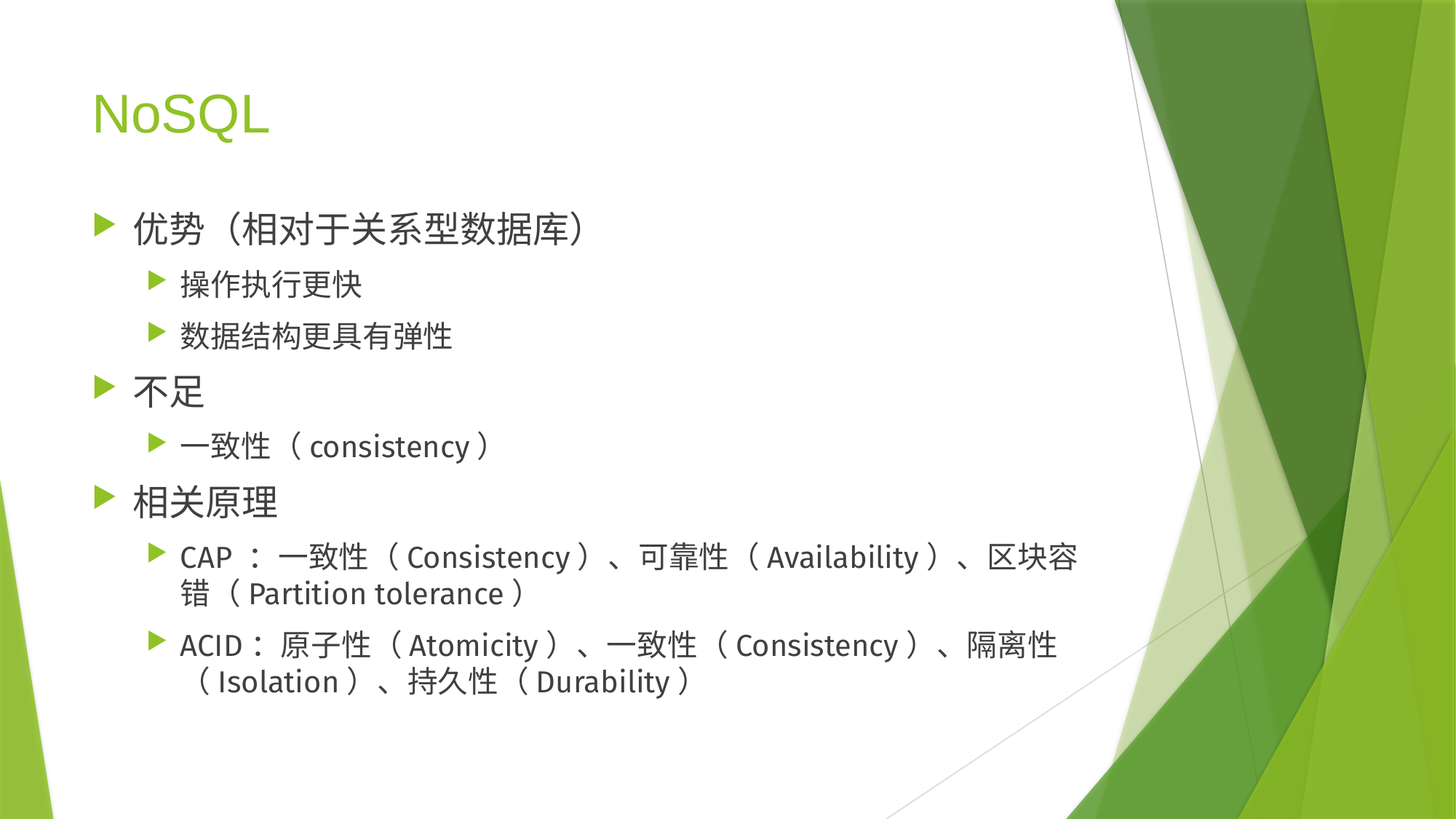

# NoSQL
优势（相对于关系型数据库）
操作执行更快
数据结构更具有弹性
不足
一致性（consistency）
相关原理
CAP ：一致性（Consistency）、可靠性（Availability）、区块容错（Partition tolerance）
ACID：原子性（Atomicity）、一致性（Consistency）、隔离性（Isolation）、持久性（Durability）